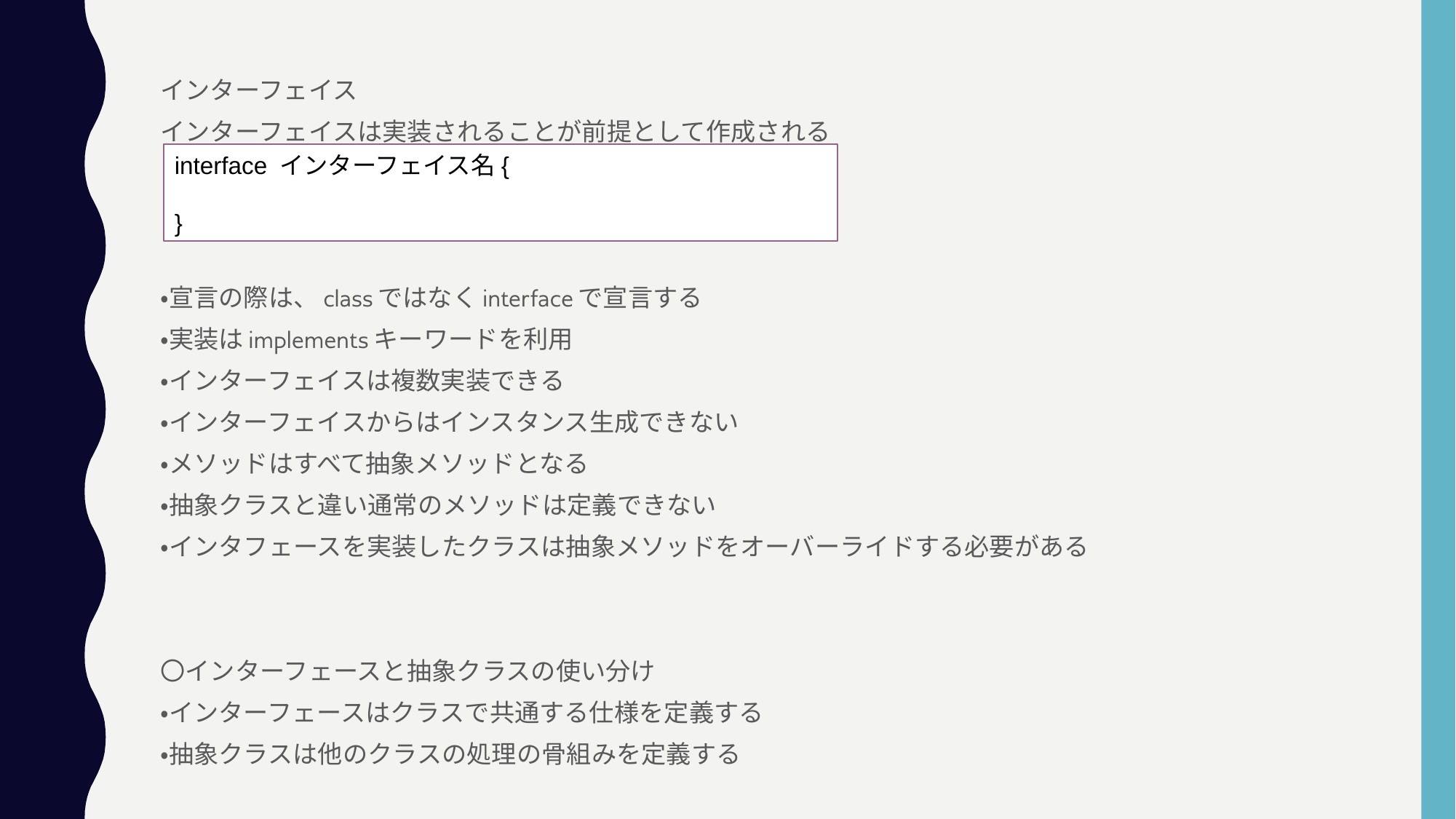

インターフェイス
インターフェイスは実装されることが前提として作成される

・宣言の際は、classではなくinterfaceで宣言する
・実装はimplementsキーワードを利用
・インターフェイスは複数実装できる
・インターフェイスからはインスタンス生成できない
・メソッドはすべて抽象メソッドとなる
・抽象クラスと違い通常のメソッドは定義できない
・インタフェースを実装したクラスは抽象メソッドをオーバーライドする必要がある

〇インターフェースと抽象クラスの使い分け
・インターフェースはクラスで共通する仕様を定義する
・抽象クラスは他のクラスの処理の骨組みを定義する

interface インターフェイス名{

}